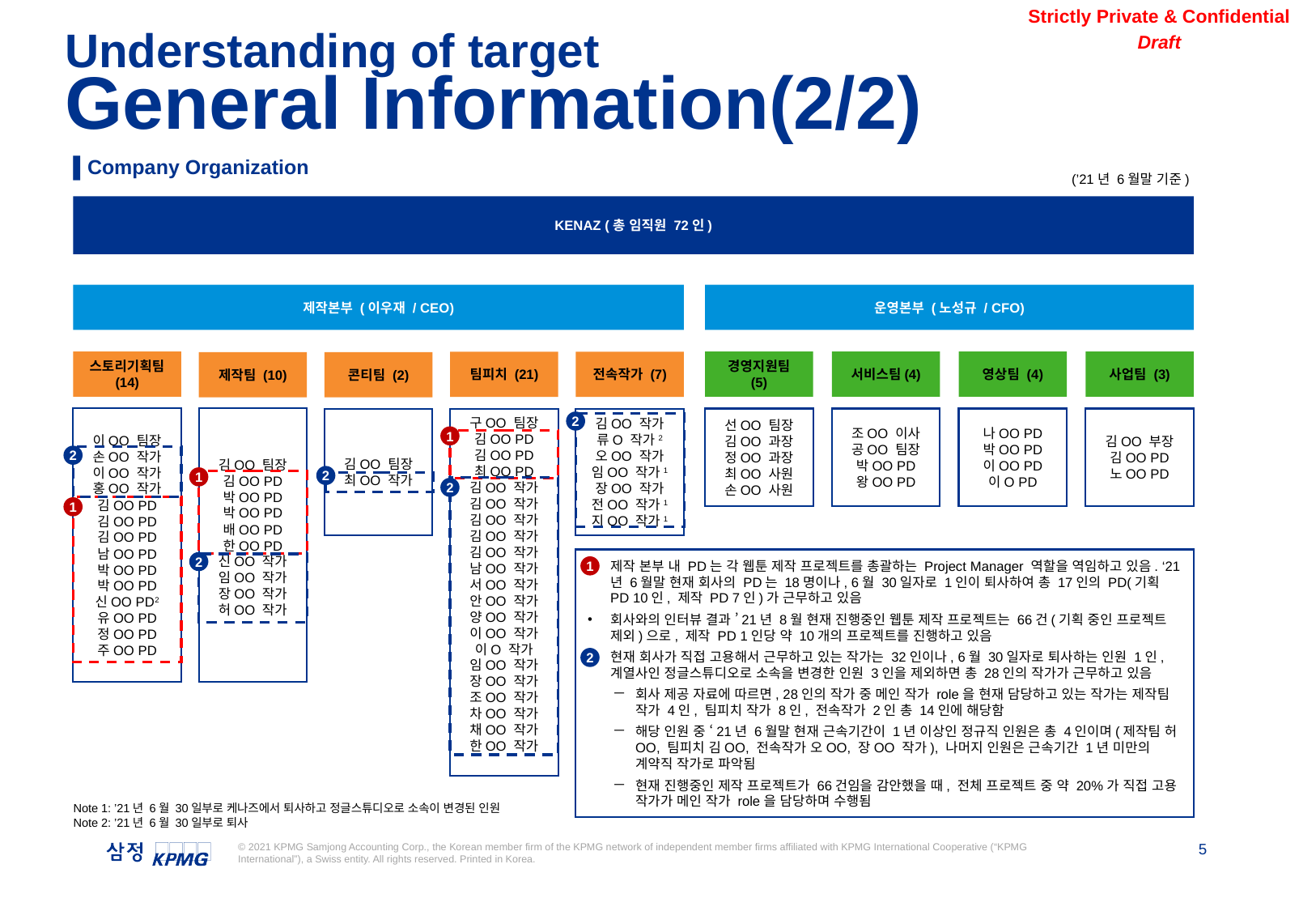

Understanding of target
General Information(2/2)
▌Company Organization
(’21년 6월말 기준)
KENAZ (총 임직원 72인)
제작본부 (이우재 / CEO)
운영본부 (노성규 / CFO)
스토리기획팀 (14)
경영지원팀 (5)
서비스팀(4)
영상팀 (4)
사업팀 (3)
팀피치 (21)
전속작가 (7)
제작팀 (10)
콘티팀 (2)
나OO PD
박OO PD
이OO PD
이O PD
김OO 팀장
김OO PD
박OO PD
박OO PD
배OO PD
한OO PD
신OO 작가
임OO 작가
장OO 작가
허OO 작가

선OO 팀장
김OO 과장
정OO 과장
최OO 사원
손OO 사원

조OO 이사
공OO 팀장
박OO PD
왕OO PD

김OO 부장
김OO PD
노OO PD
이OO 팀장
손OO 작가
이OO 작가
홍OO 작가
김OO PD
김OO PD
김OO PD
남OO PD
박OO PD
박OO PD
신OO PD2
유OO PD
정OO PD
주OO PD
구OO 팀장
김OO PD
김OO PD
최OO PD
김OO 작가
김OO 작가
김OO 작가
김OO 작가
김OO 작가
남OO 작가
서OO 작가
안OO 작가
양OO 작가
이OO 작가
이O 작가
임OO 작가
장OO 작가
조OO 작가
차OO 작가
채OO 작가
한OO 작가

김OO 작가
류O 작가2
오OO 작가
임OO 작가1
장OO 작가
전OO 작가1
지OO 작가1
김OO 팀장
최OO 작가
2

1

2

2
1

2

1
제작 본부 내 PD는 각 웹툰 제작 프로젝트를 총괄하는 Project Manager 역할을 역임하고 있음. ‘21년 6월말 현재 회사의 PD는 18명이나, 6월 30일자로 1인이 퇴사하여 총 17인의 PD(기획 PD 10인, 제작 PD 7인)가 근무하고 있음
회사와의 인터뷰 결과 ’21년 8월 현재 진행중인 웹툰 제작 프로젝트는 66건(기획 중인 프로젝트 제외)으로, 제작 PD 1인당 약 10개의 프로젝트를 진행하고 있음
현재 회사가 직접 고용해서 근무하고 있는 작가는 32인이나, 6월 30일자로 퇴사하는 인원 1인, 계열사인 정글스튜디오로 소속을 변경한 인원 3인을 제외하면 총 28인의 작가가 근무하고 있음
회사 제공 자료에 따르면, 28인의 작가 중 메인 작가 role을 현재 담당하고 있는 작가는 제작팀 작가 4인, 팀피치 작가 8인, 전속작가 2인 총 14인에 해당함
해당 인원 중 ‘21년 6월말 현재 근속기간이 1년 이상인 정규직 인원은 총 4인이며(제작팀 허OO, 팀피치 김OO, 전속작가 오OO, 장OO 작가), 나머지 인원은 근속기간 1년 미만의 계약직 작가로 파악됨
현재 진행중인 제작 프로젝트가 66건임을 감안했을 때, 전체 프로젝트 중 약 20%가 직접 고용 작가가 메인 작가 role을 담당하며 수행됨
2

1
2
Note 1: ’21년 6월 30일부로 케나즈에서 퇴사하고 정글스튜디오로 소속이 변경된 인원
Note 2: ’21년 6월 30일부로 퇴사